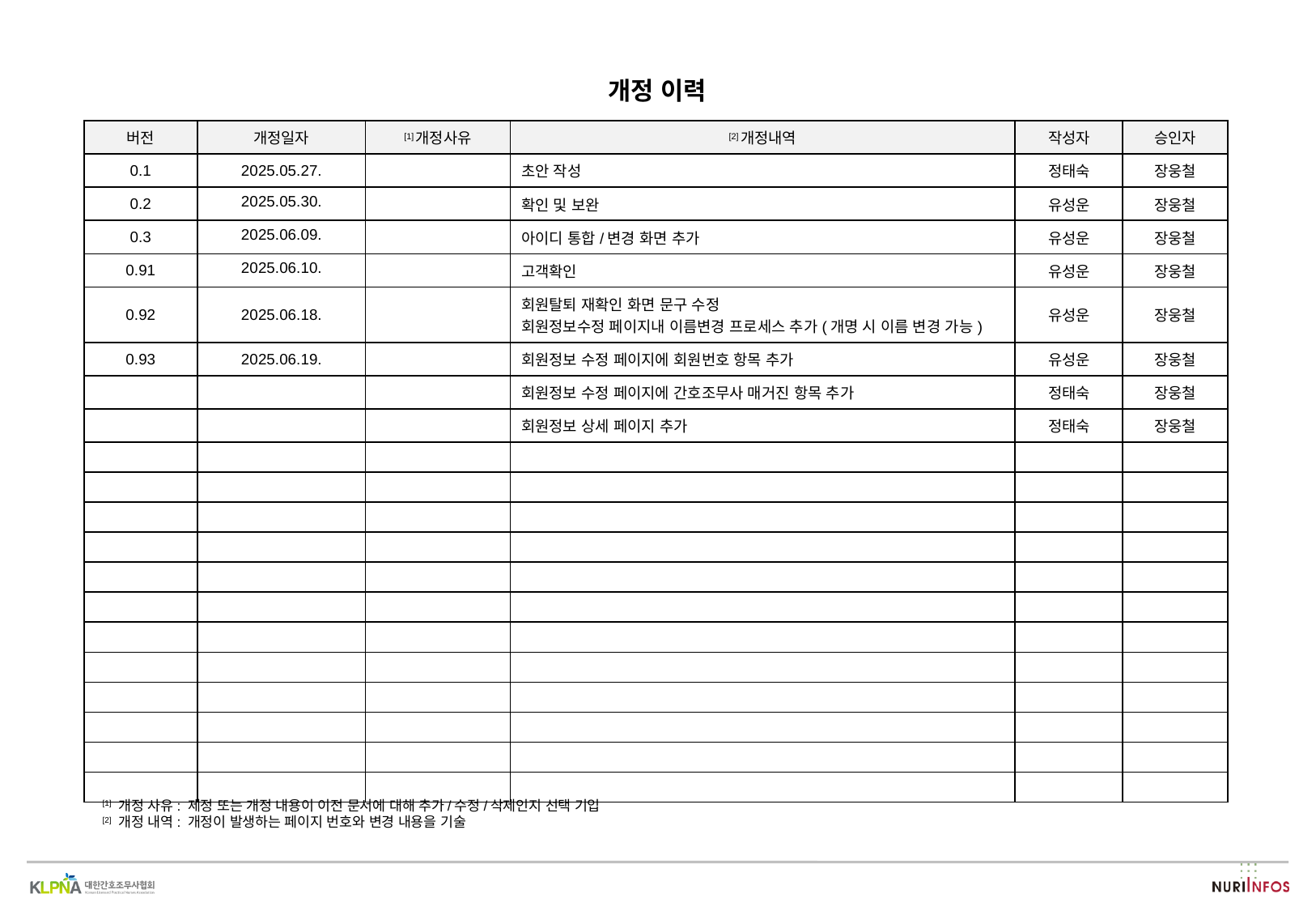

개정 이력
| 버전 | 개정일자 | [1]개정사유 | [2]개정내역 | 작성자 | 승인자 |
| --- | --- | --- | --- | --- | --- |
| 0.1 | 2025.05.27. |  | 초안 작성 | 정태숙 | 장웅철 |
| 0.2 | 2025.05.30. |  | 확인 및 보완 | 유성운 | 장웅철 |
| 0.3 | 2025.06.09. |  | 아이디 통합/변경 화면 추가 | 유성운 | 장웅철 |
| 0.91 | 2025.06.10. |  | 고객확인 | 유성운 | 장웅철 |
| 0.92 | 2025.06.18. |  | 회원탈퇴 재확인 화면 문구 수정 회원정보수정 페이지내 이름변경 프로세스 추가(개명 시 이름 변경 가능) | 유성운 | 장웅철 |
| 0.93 | 2025.06.19. |  | 회원정보 수정 페이지에 회원번호 항목 추가 | 유성운 | 장웅철 |
|  |  |  | 회원정보 수정 페이지에 간호조무사 매거진 항목 추가 | 정태숙 | 장웅철 |
|  |  |  | 회원정보 상세 페이지 추가 | 정태숙 | 장웅철 |
|  |  |  |  |  |  |
|  |  |  |  |  |  |
|  |  |  |  |  |  |
|  |  |  |  |  |  |
|  |  |  |  |  |  |
|  |  |  |  |  |  |
|  |  |  |  |  |  |
|  |  |  |  |  |  |
|  |  |  |  |  |  |
|  |  |  |  |  |  |
|  |  |  |  |  |  |
|  |  |  |  |  |  |
[1] 개정 사유: 제정 또는 개정 내용이 이전 문서에 대해 추가/수정/삭제인지 선택 기입
[2] 개정 내역: 개정이 발생하는 페이지 번호와 변경 내용을 기술